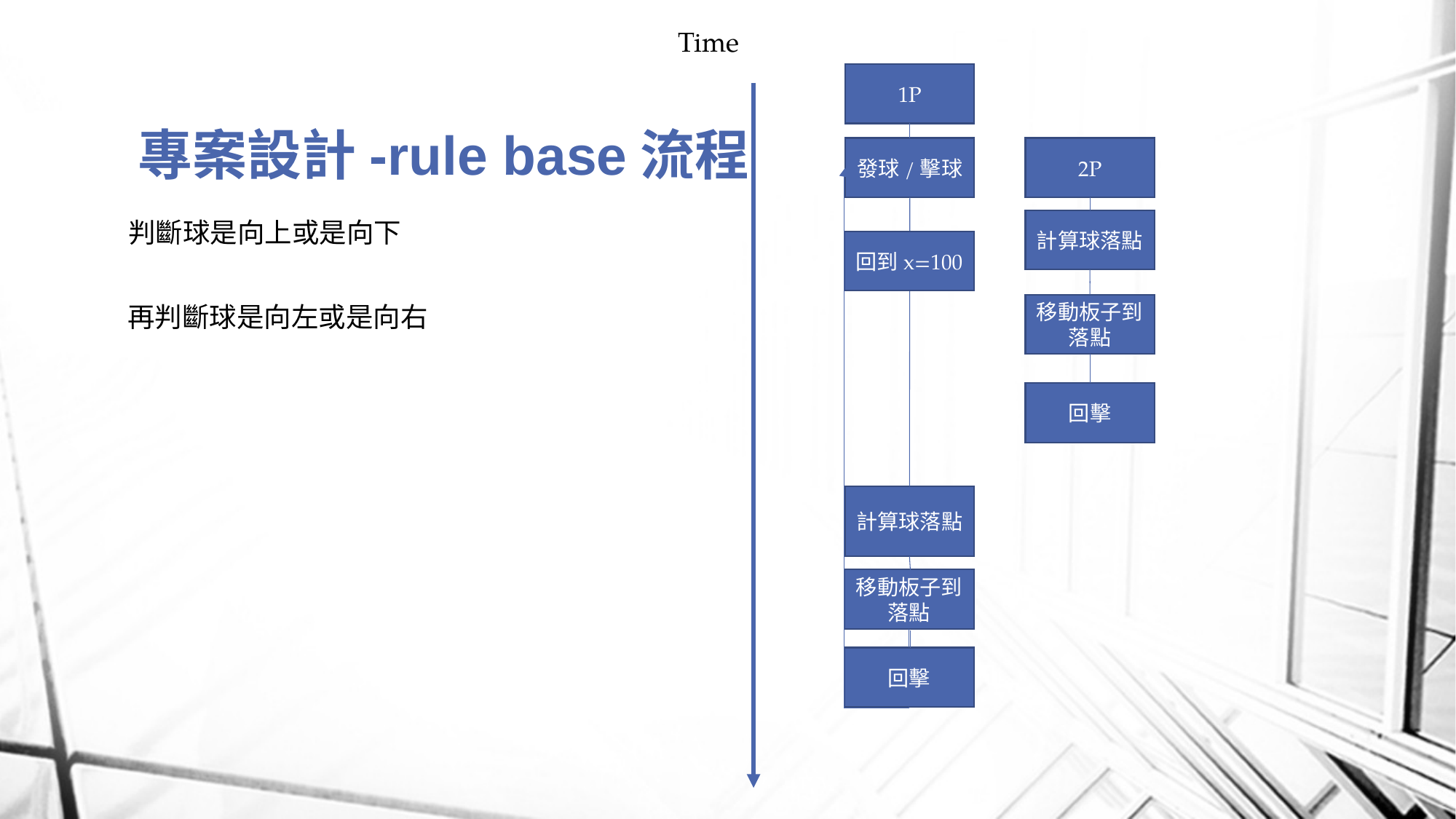

2P
1P
發球
開始計算2P的回擊方向
Time
計算球落點
# 專案設計-rule base流程
1P
2P
發球/擊球
計算球落點
回到x=100
移動板子到落點
回擊
計算球落點
移動板子到落點
回擊
移動板子到落點
判斷球是向上或是向下
再判斷球是向左或是向右
回擊
開始計算1P的回擊方向
計算球落點
移動板子到落點
回擊